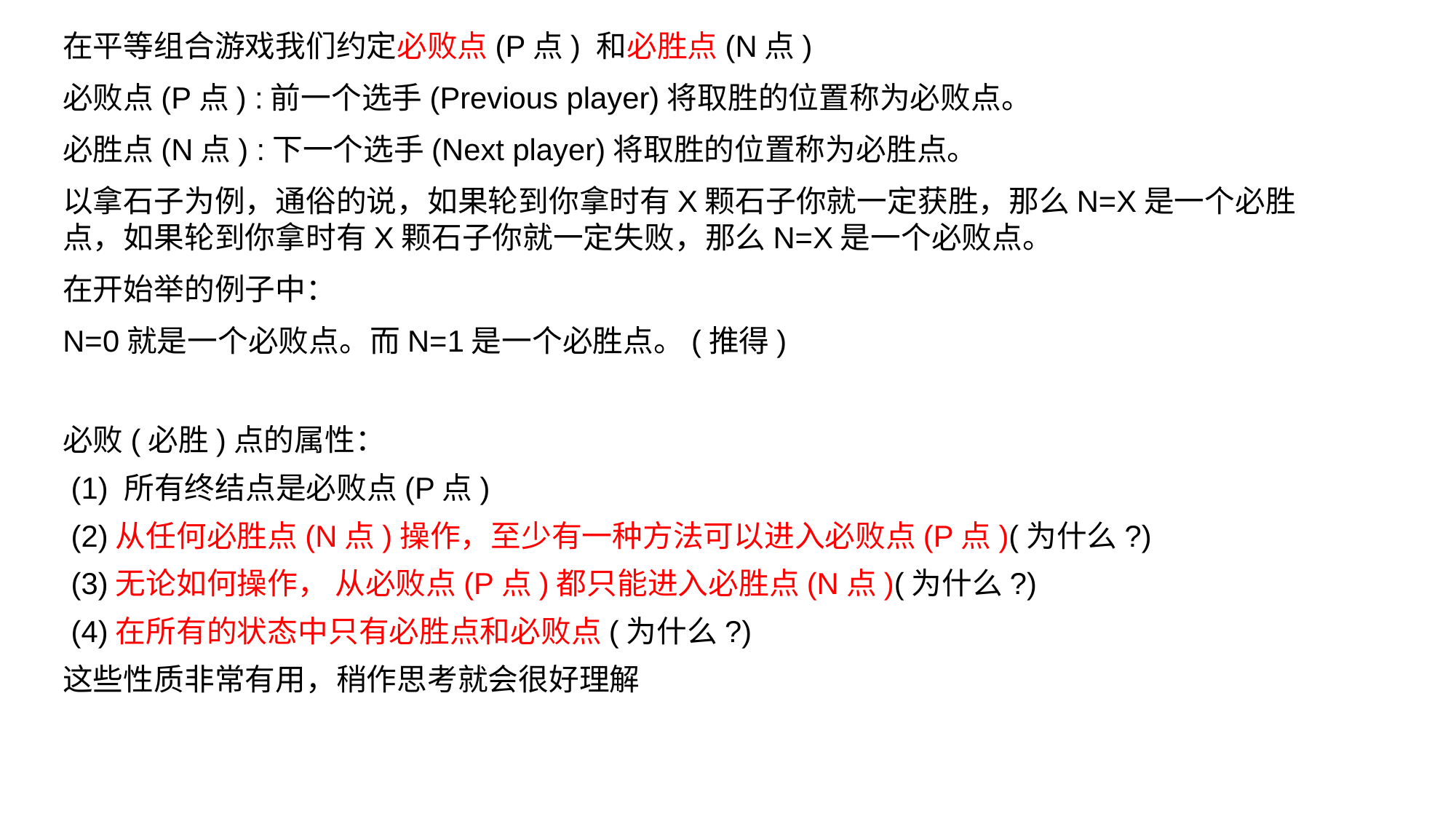

在平等组合游戏我们约定必败点(P点) 和必胜点(N点)
必败点(P点) :前一个选手(Previous player)将取胜的位置称为必败点。
必胜点(N点) :下一个选手(Next player)将取胜的位置称为必胜点。
以拿石子为例，通俗的说，如果轮到你拿时有X颗石子你就一定获胜，那么N=X是一个必胜点，如果轮到你拿时有X颗石子你就一定失败，那么N=X是一个必败点。
在开始举的例子中：
N=0就是一个必败点。而N=1是一个必胜点。(推得)

必败(必胜)点的属性：
 (1) 所有终结点是必败点(P点)
 (2)从任何必胜点(N点)操作，至少有一种方法可以进入必败点(P点)(为什么?)
 (3)无论如何操作， 从必败点(P点)都只能进入必胜点(N点)(为什么?)
 (4)在所有的状态中只有必胜点和必败点(为什么?)
这些性质非常有用，稍作思考就会很好理解